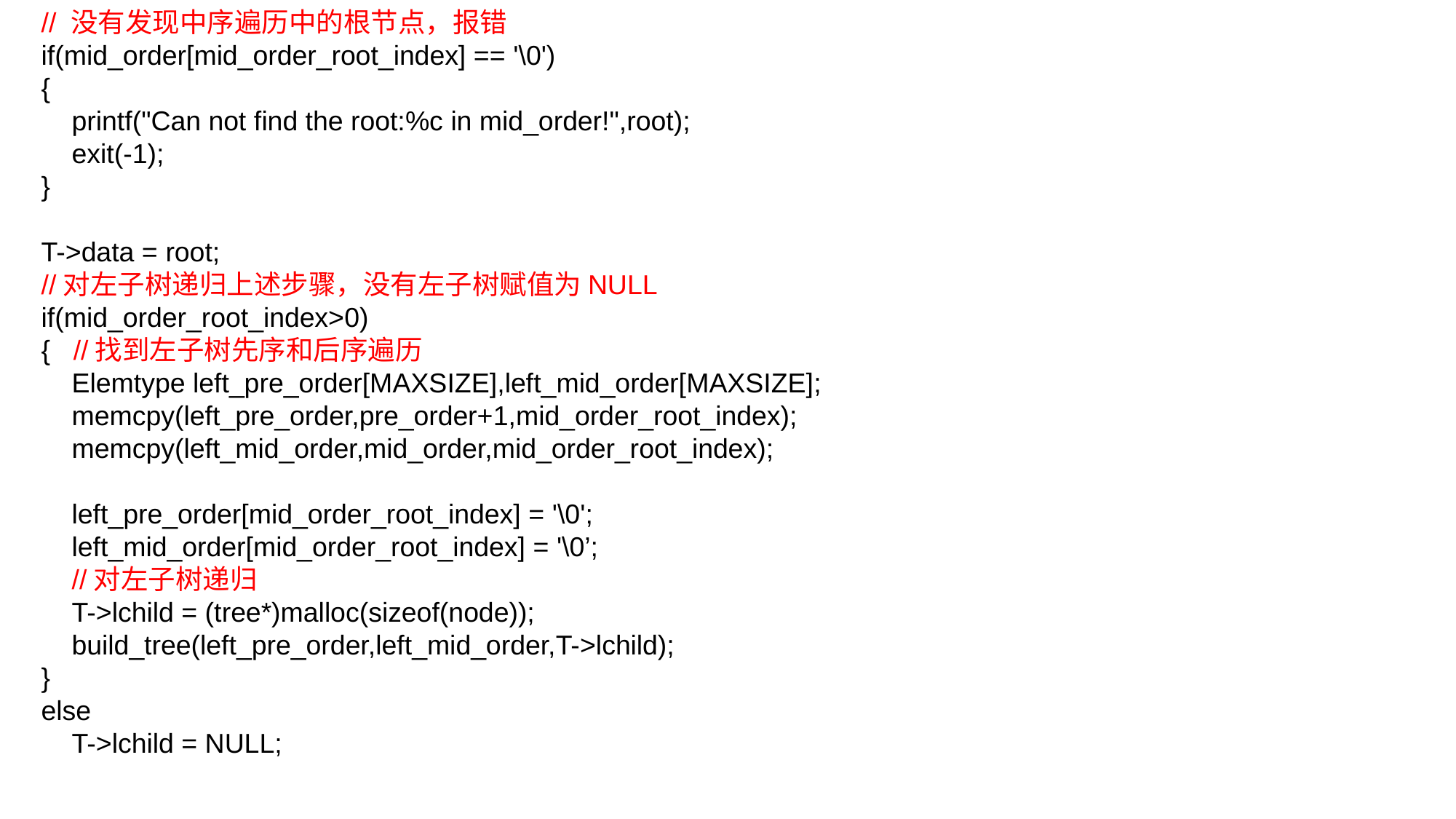

// 没有发现中序遍历中的根节点，报错
    if(mid_order[mid_order_root_index] == '\0')
    {
        printf("Can not find the root:%c in mid_order!",root);
        exit(-1);
    }

    T->data = root;
    //对左子树递归上述步骤，没有左子树赋值为NULL
    if(mid_order_root_index>0)
    {   //找到左子树先序和后序遍历
        Elemtype left_pre_order[MAXSIZE],left_mid_order[MAXSIZE];
        memcpy(left_pre_order,pre_order+1,mid_order_root_index);
        memcpy(left_mid_order,mid_order,mid_order_root_index);

        left_pre_order[mid_order_root_index] = '\0';
        left_mid_order[mid_order_root_index] = '\0’;
        //对左子树递归
        T->lchild = (tree*)malloc(sizeof(node));
        build_tree(left_pre_order,left_mid_order,T->lchild);
    }
    else
        T->lchild = NULL;